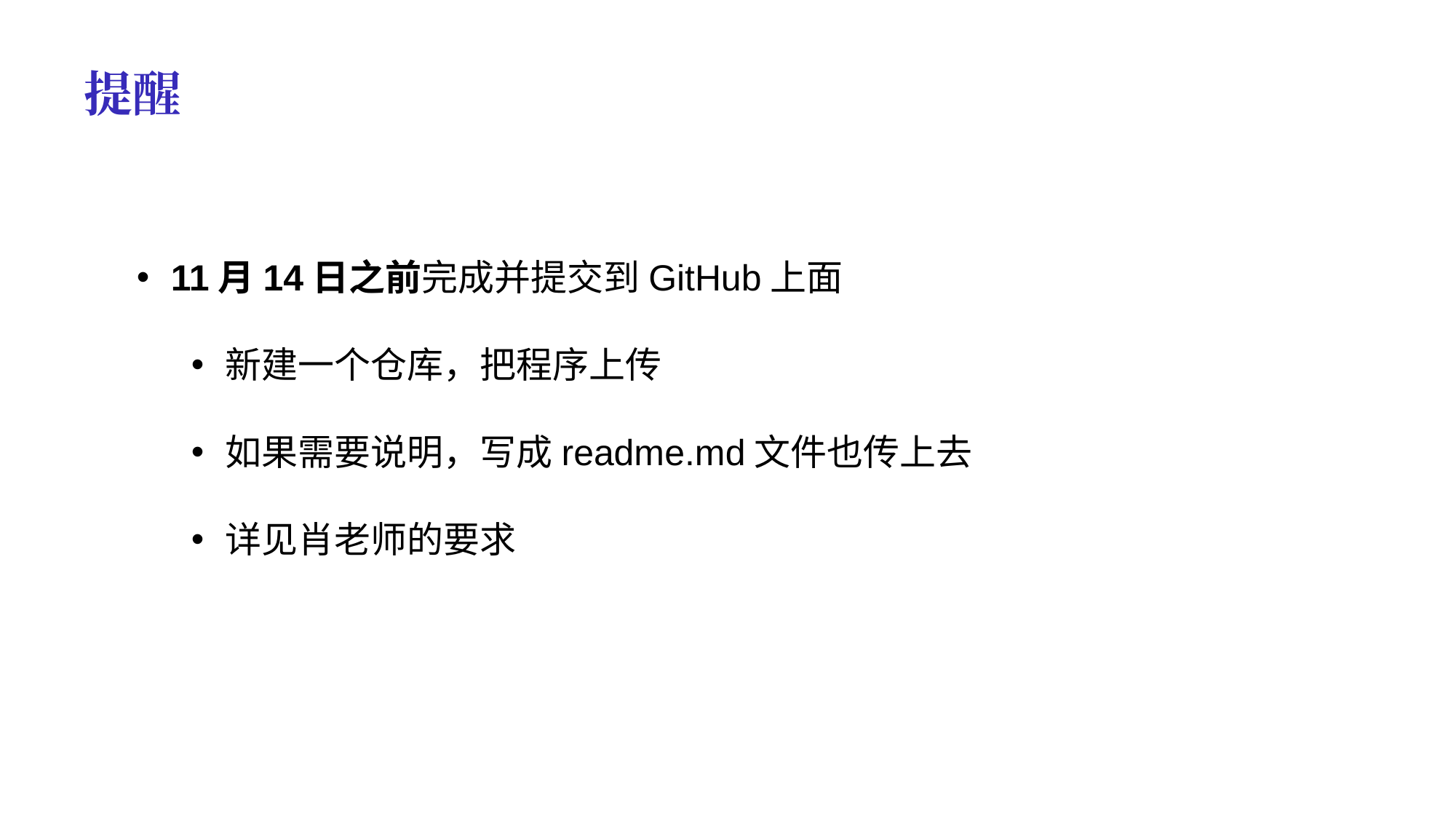

提醒
11月14日之前完成并提交到GitHub上面
新建一个仓库，把程序上传
如果需要说明，写成readme.md文件也传上去
详见肖老师的要求